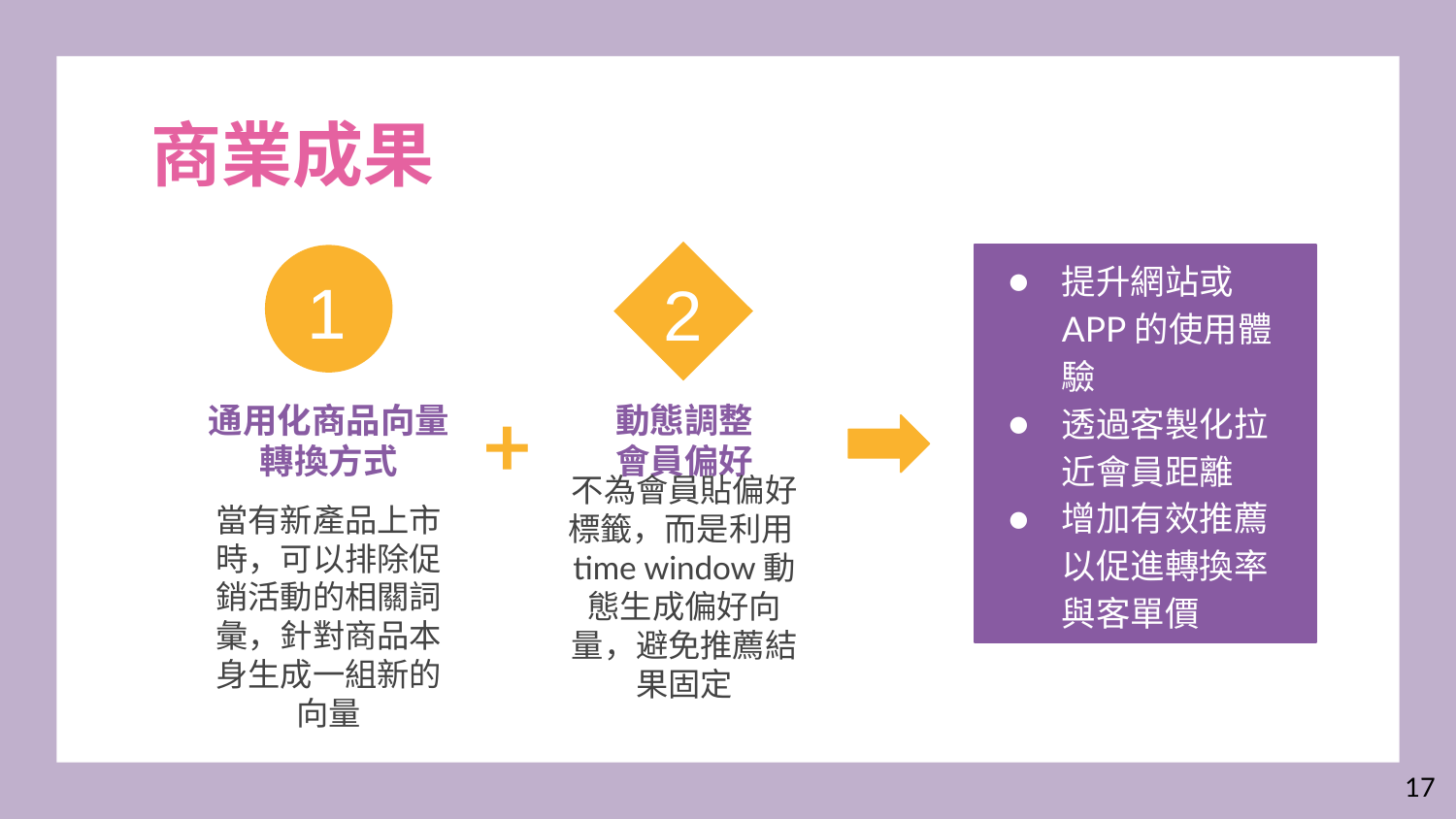

# 商業成果

提升網站或APP的使用體驗
透過客製化拉近會員距離
增加有效推薦以促進轉換率與客單價

1
2
+
通用化商品向量轉換方式
動態調整
會員偏好

不為會員貼偏好標籤，而是利用time window動態生成偏好向量，避免推薦結果固定
當有新產品上市時，可以排除促銷活動的相關詞彙，針對商品本身生成一組新的向量
17